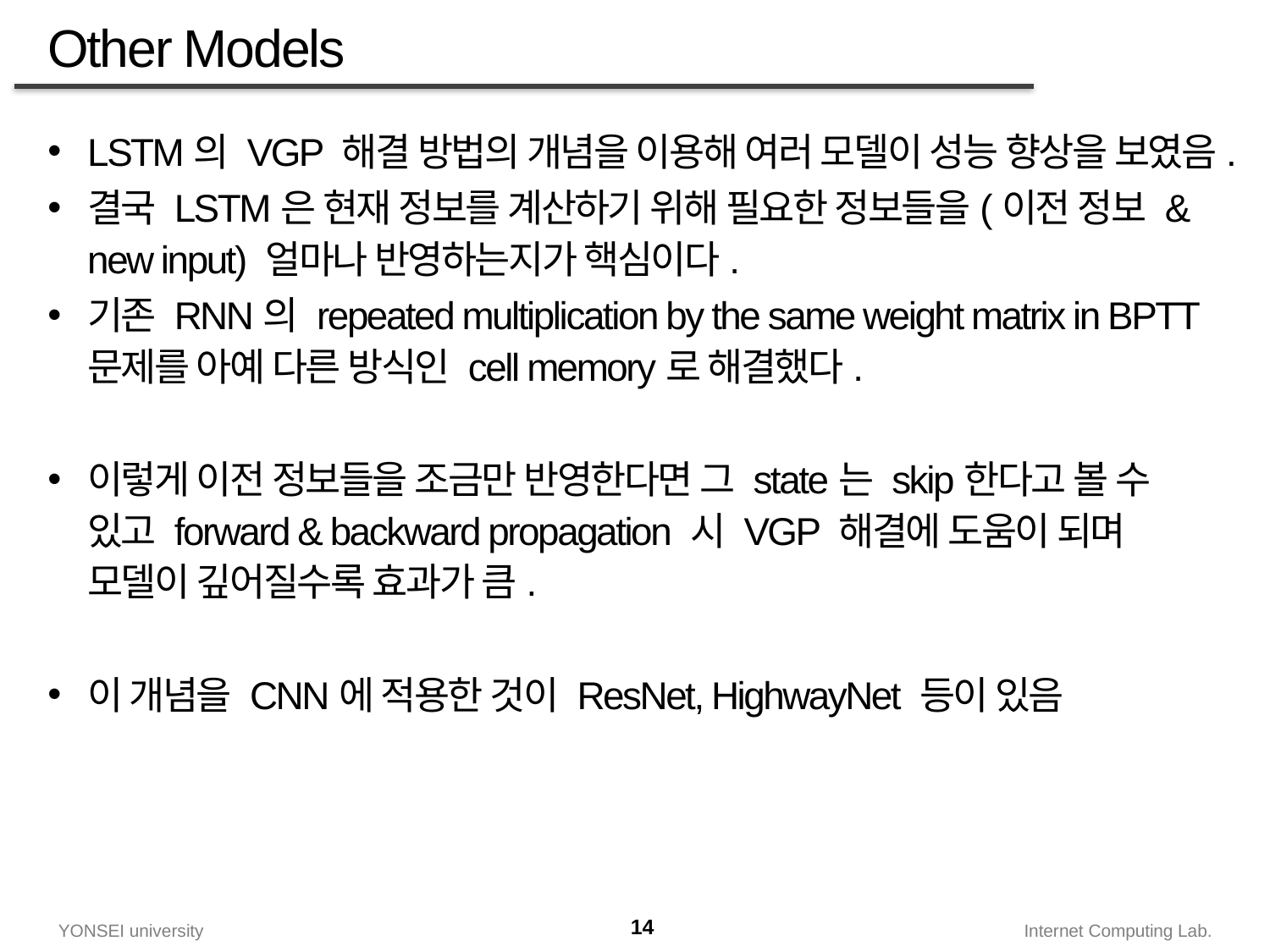

# Other Models
LSTM의 VGP 해결 방법의 개념을 이용해 여러 모델이 성능 향상을 보였음.
결국 LSTM은 현재 정보를 계산하기 위해 필요한 정보들을(이전 정보 & new input) 얼마나 반영하는지가 핵심이다.
기존 RNN의 repeated multiplication by the same weight matrix in BPTT 문제를 아예 다른 방식인 cell memory로 해결했다.

이렇게 이전 정보들을 조금만 반영한다면 그 state는 skip한다고 볼 수 있고 forward & backward propagation 시 VGP 해결에 도움이 되며 모델이 깊어질수록 효과가 큼.

이 개념을 CNN에 적용한 것이 ResNet, HighwayNet 등이 있음
14